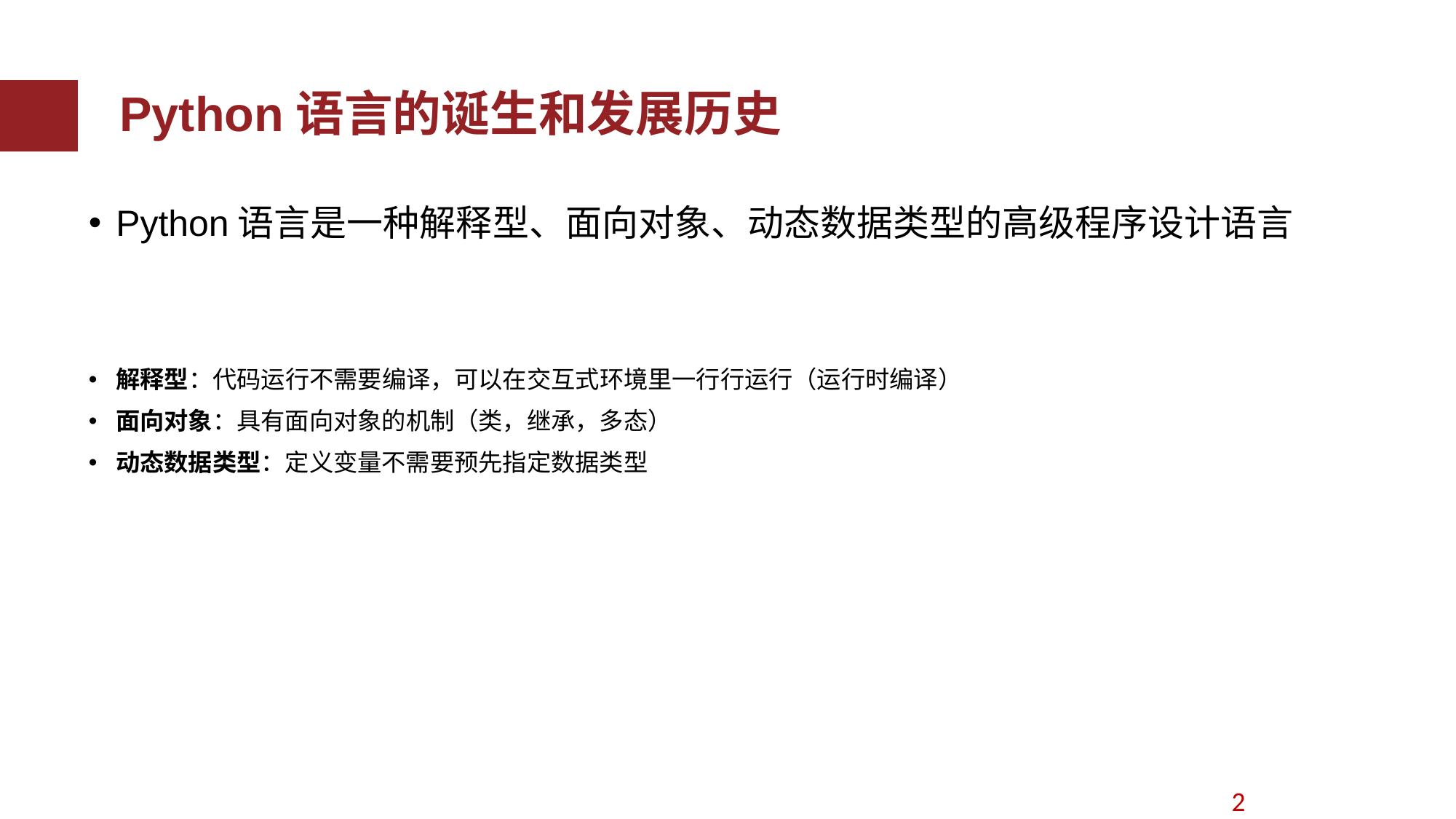

Python语言的诞生和发展历史

Python语言是一种解释型、面向对象、动态数据类型的高级程序设计语言

解释型：代码运行不需要编译，可以在交互式环境里一行行运行（运行时编译）
面向对象：具有面向对象的机制（类，继承，多态）
动态数据类型：定义变量不需要预先指定数据类型
2